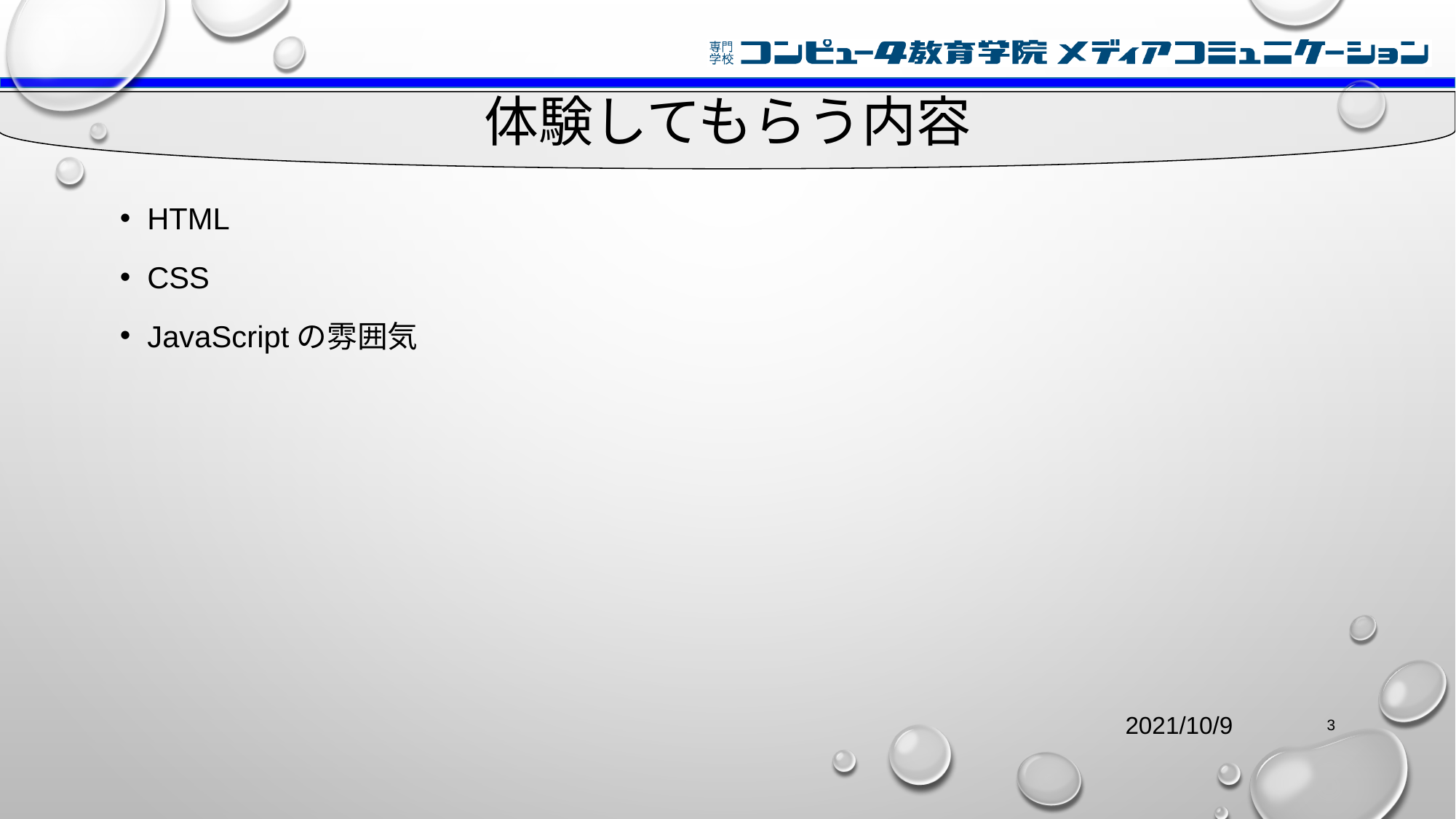

# 体験してもらう内容
HTML
CSS
JavaScriptの雰囲気
2021/10/9
3